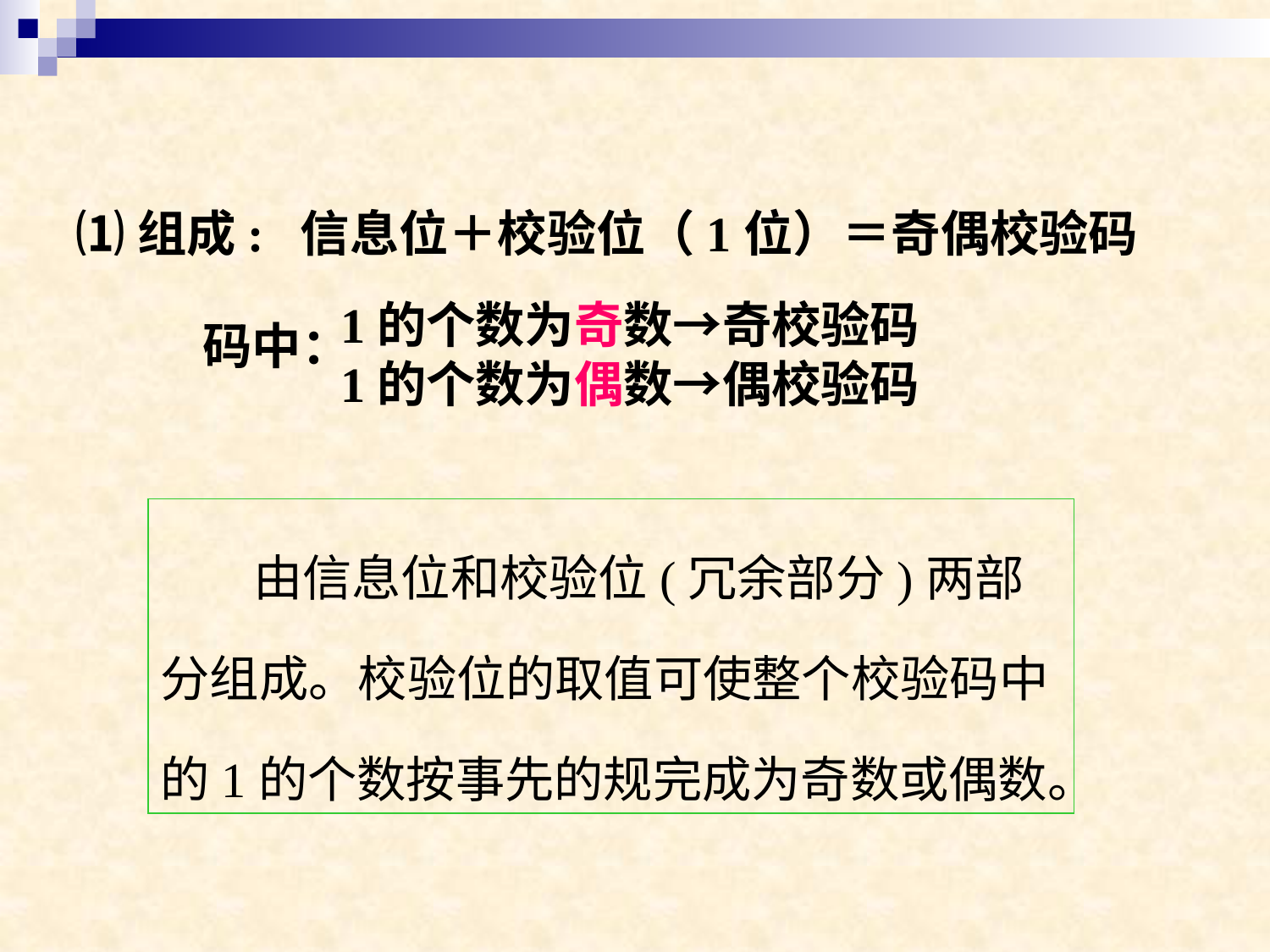

⑴组成:  信息位＋校验位（1位）＝奇偶校验码
1的个数为奇数→奇校验码
1的个数为偶数→偶校验码
码中：
由信息位和校验位(冗余部分)两部分组成。校验位的取值可使整个校验码中的1的个数按事先的规完成为奇数或偶数。